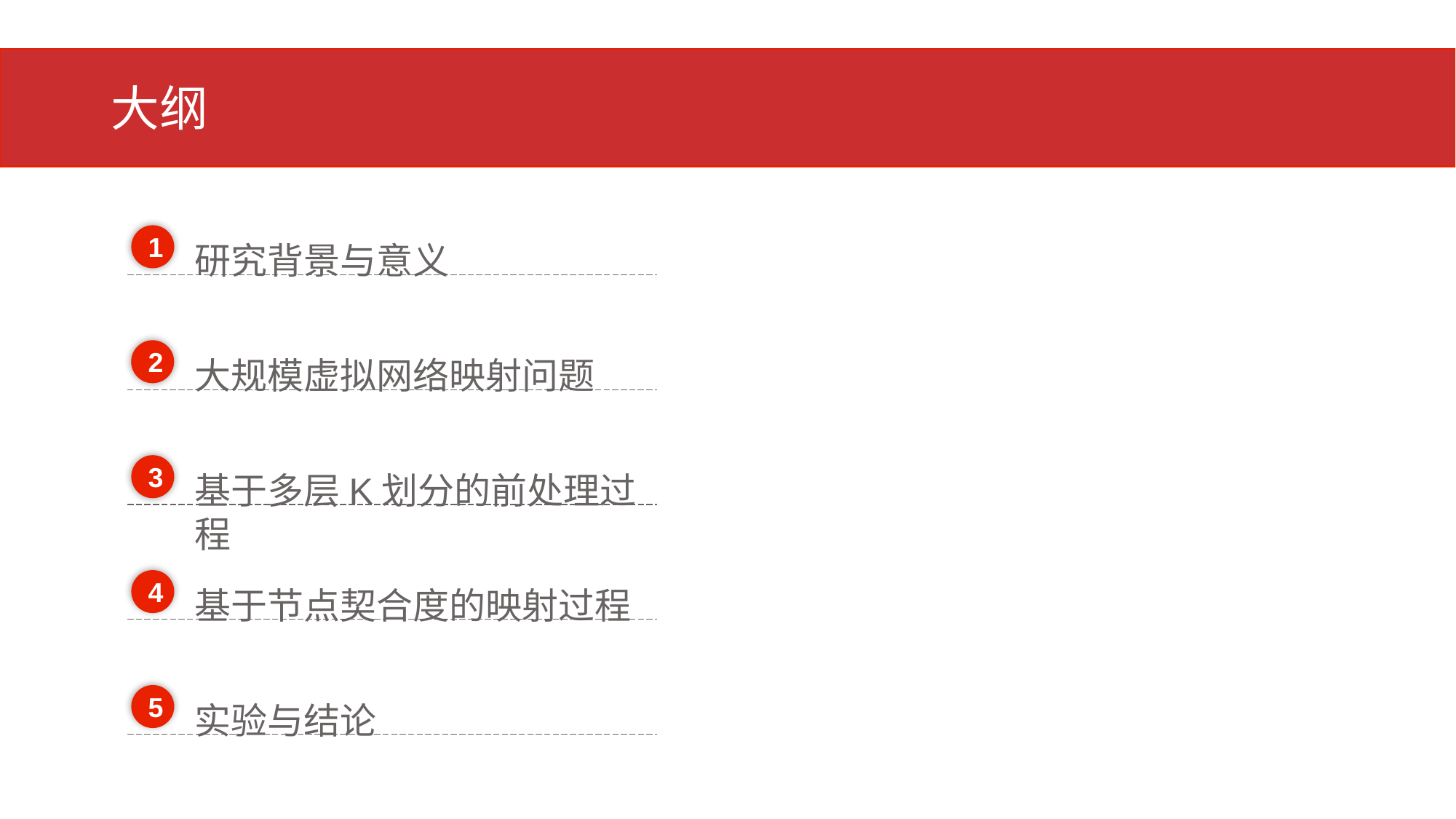

# 大纲
1
研究背景与意义
2
大规模虚拟网络映射问题
3
基于多层K划分的前处理过程
4
基于节点契合度的映射过程
5
实验与结论